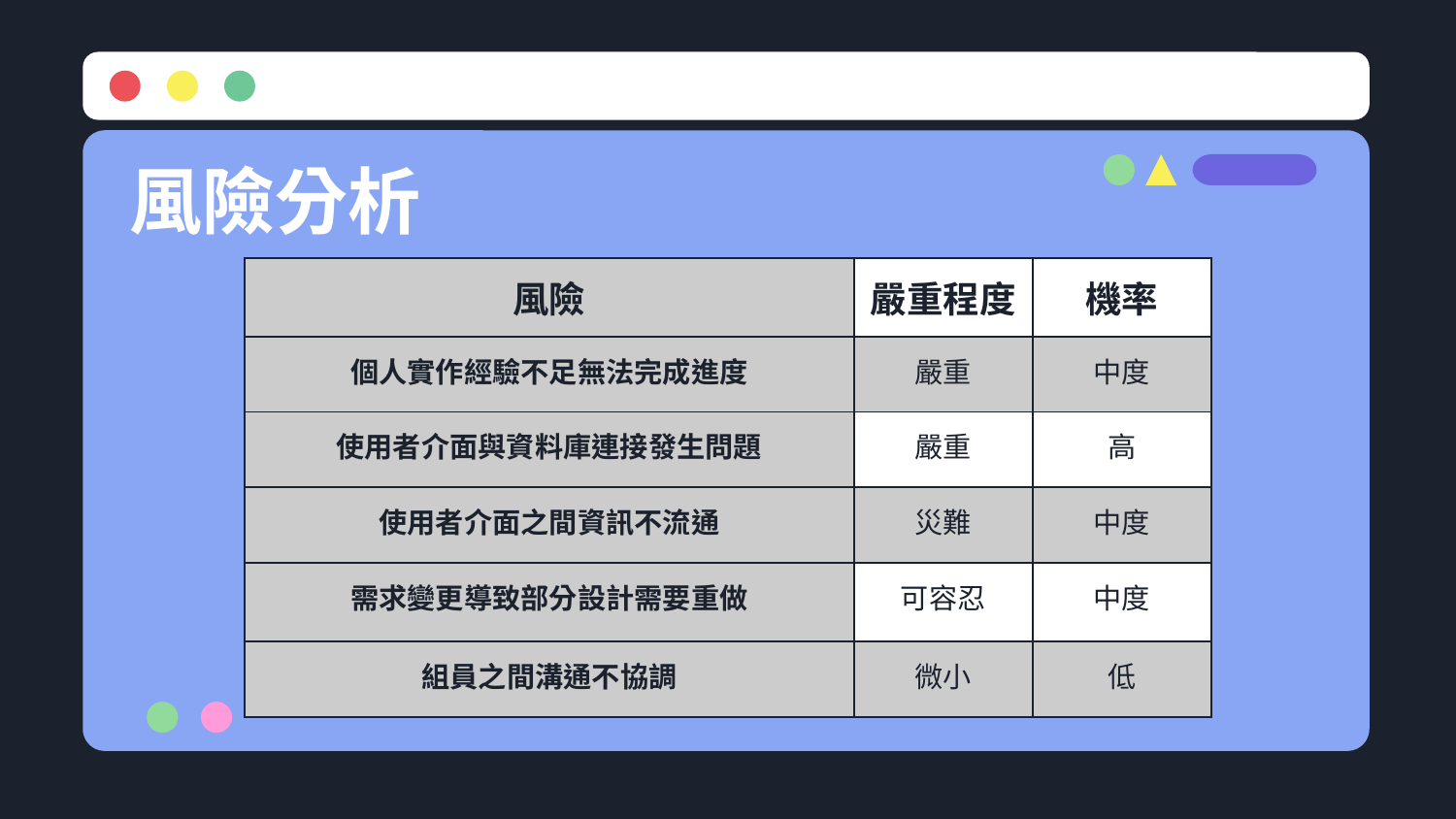

# 風險分析
| 風險 | 嚴重程度 | 機率 |
| --- | --- | --- |
| 個人實作經驗不足無法完成進度 | 嚴重 | 中度 |
| 使用者介面與資料庫連接發生問題 | 嚴重 | 高 |
| 使用者介面之間資訊不流通 | 災難 | 中度 |
| 需求變更導致部分設計需要重做 | 可容忍 | 中度 |
| 組員之間溝通不協調 | 微小 | 低 |